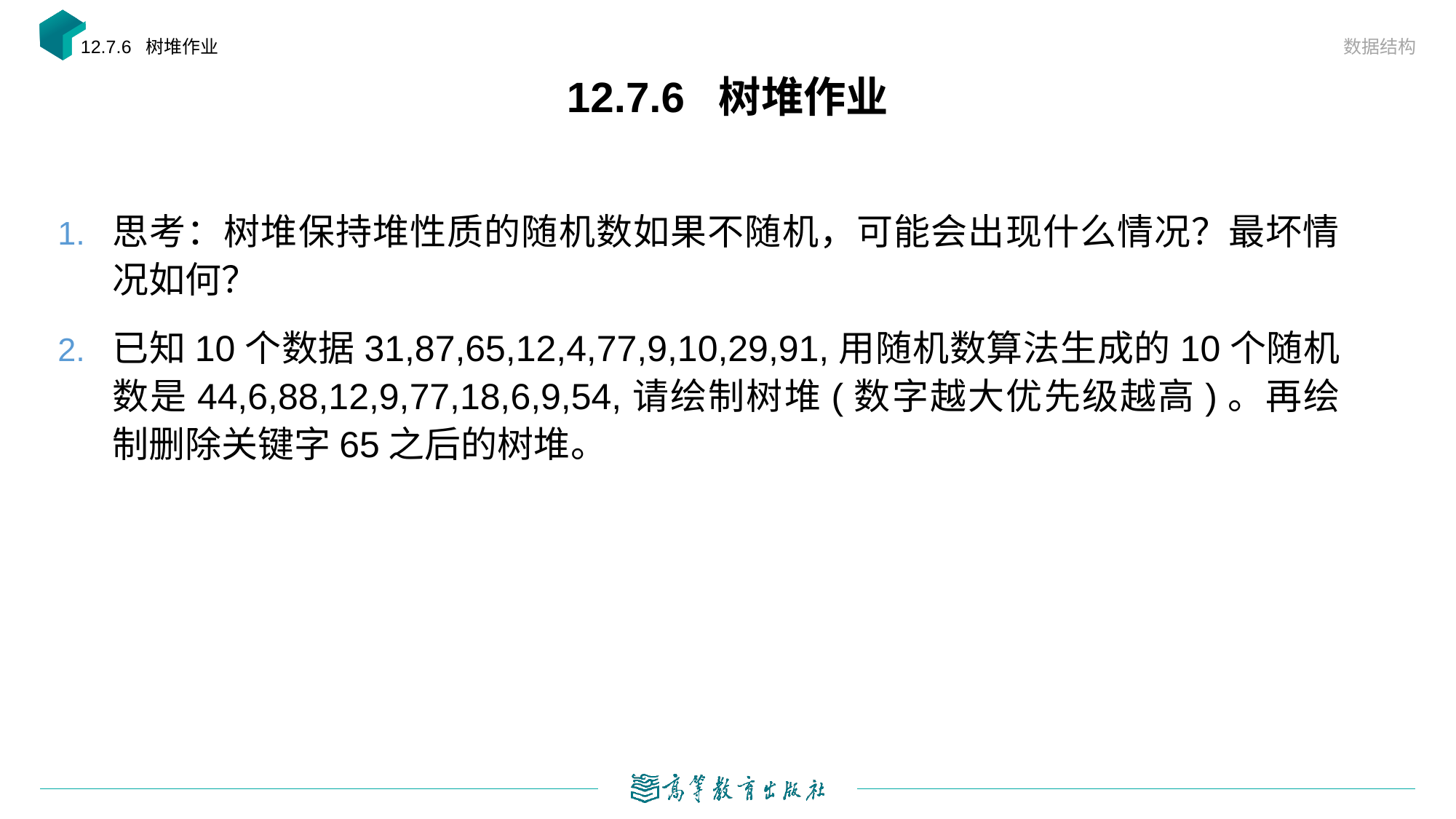

数据结构
12.7.6  树堆作业
# 12.7.6  树堆作业
思考：树堆保持堆性质的随机数如果不随机，可能会出现什么情况？最坏情况如何？
已知10个数据31,87,65,12,4,77,9,10,29,91,用随机数算法生成的10个随机数是44,6,88,12,9,77,18,6,9,54,请绘制树堆(数字越大优先级越高)。再绘制删除关键字65之后的树堆。